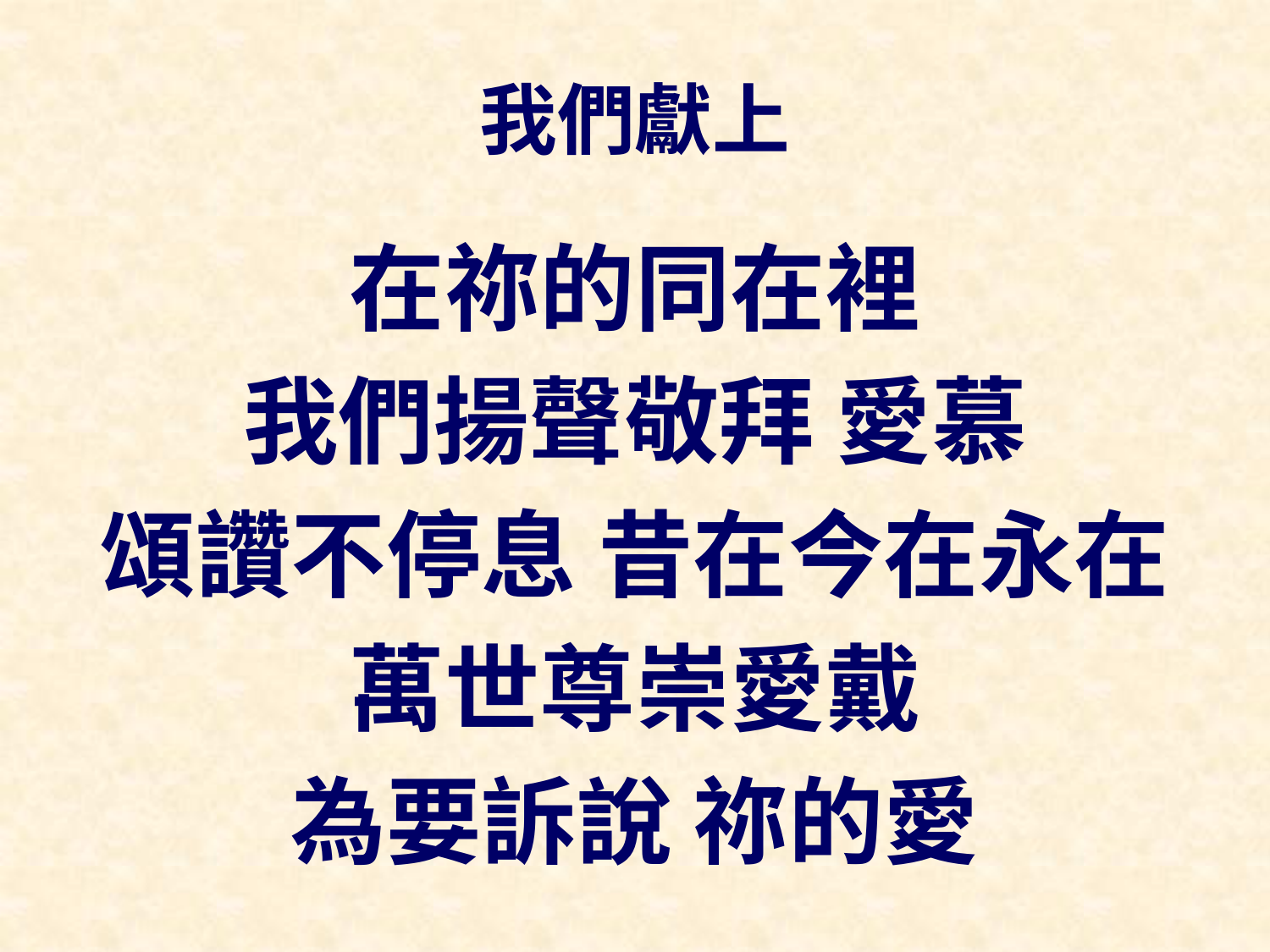

# 我們獻上
在祢的同在裡
我們揚聲敬拜 愛慕
頌讚不停息 昔在今在永在
萬世尊崇愛戴
為要訴說 祢的愛